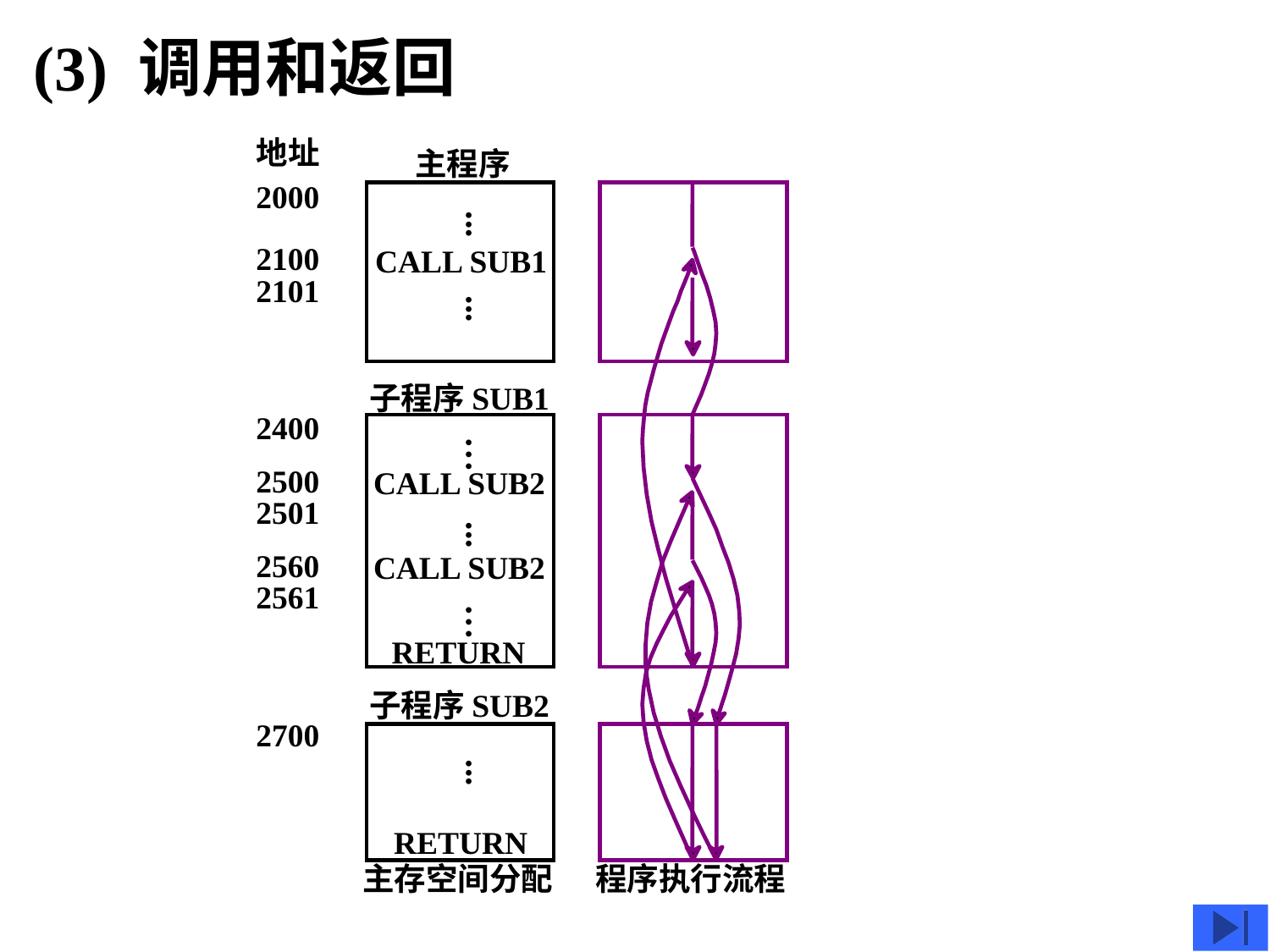

(3) 调用和返回
地址
主程序
2000

2100
2101
子程序SUB1
2400

2500
2501
2560
2561
子程序SUB2
2700

主存空间分配
程序执行流程

...
CALL SUB1

...

…
CALL SUB2

...

CALL SUB2

…

RETURN

...

RETURN